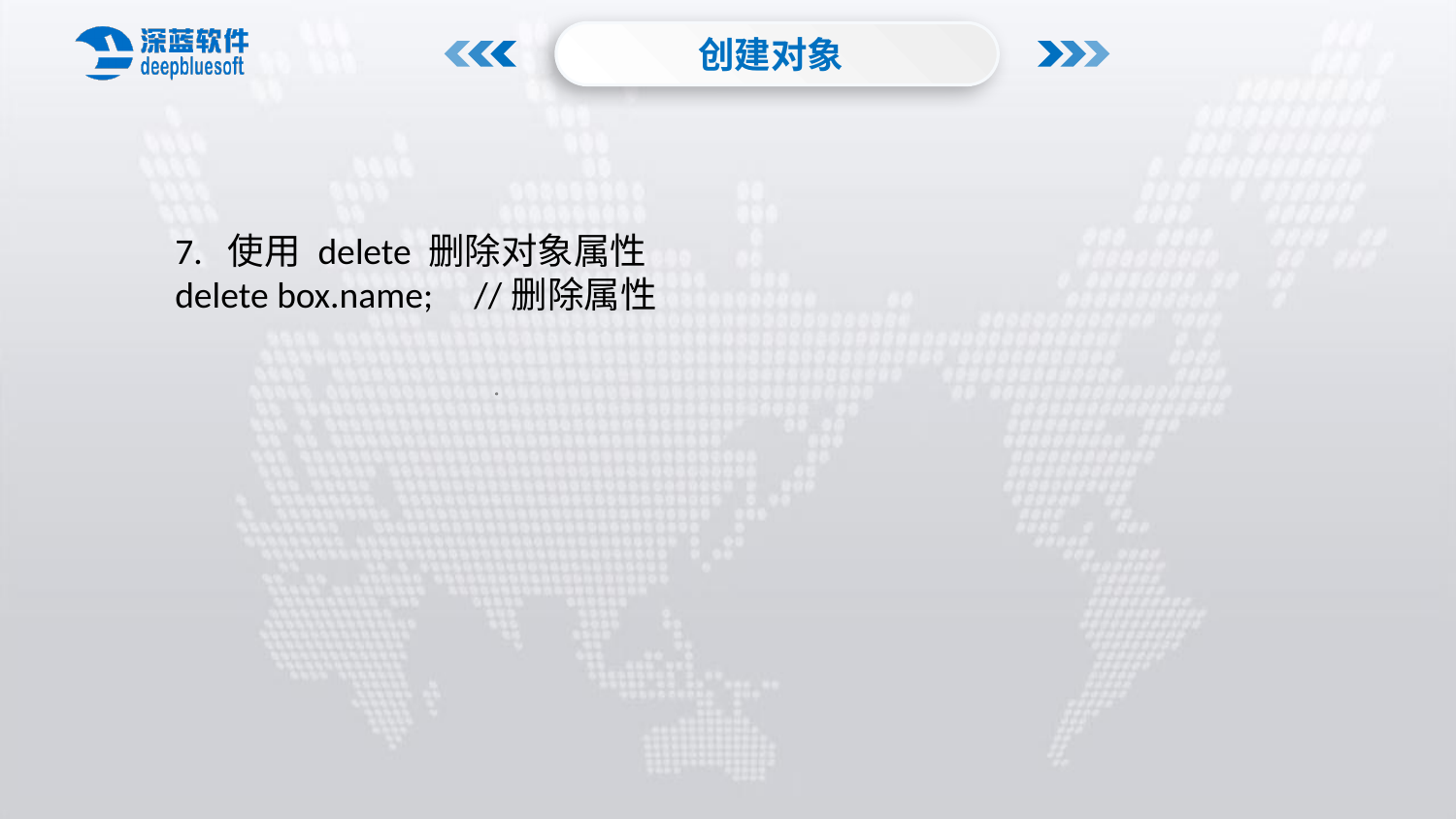

创建对象

7.  使用 delete 删除对象属性
delete box.name;     //删除属性